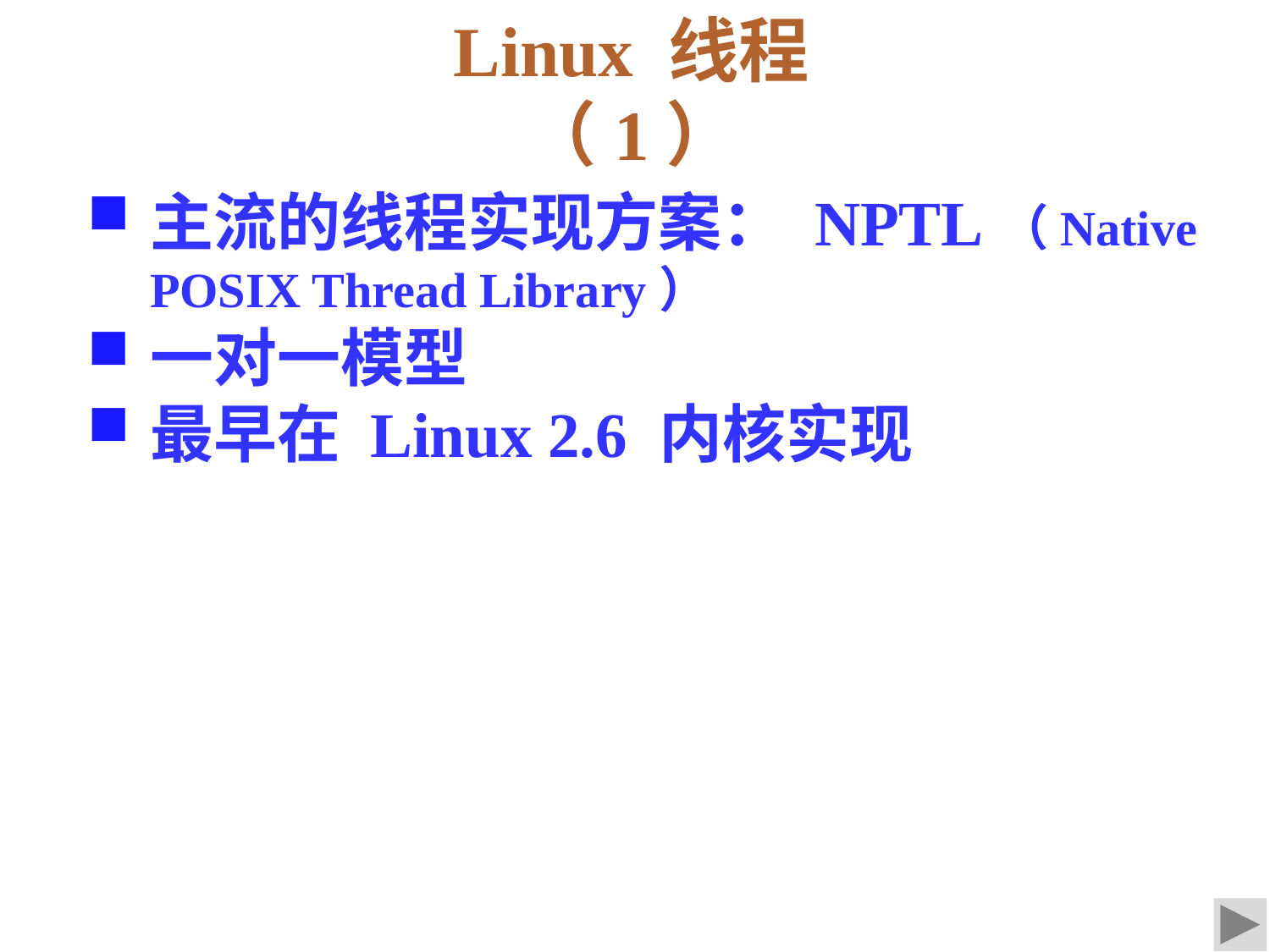

Linux 线程（1）
主流的线程实现方案： NPTL（Native POSIX Thread Library）
一对一模型
最早在 Linux 2.6 内核实现
2021/9/29

第 50 页